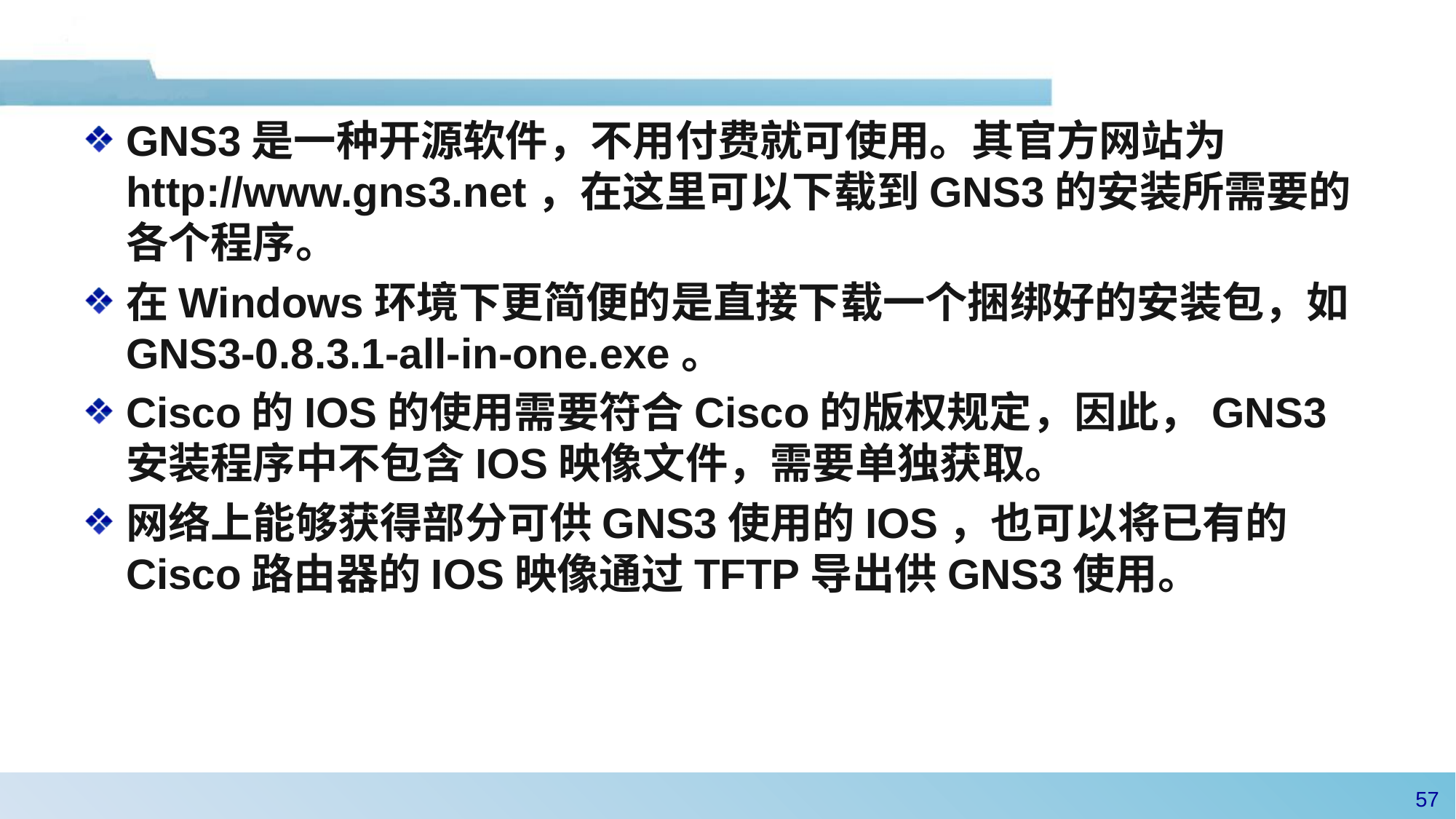

GNS3是一种开源软件，不用付费就可使用。其官方网站为http://www.gns3.net，在这里可以下载到GNS3的安装所需要的各个程序。
在Windows环境下更简便的是直接下载一个捆绑好的安装包，如GNS3-0.8.3.1-all-in-one.exe。
Cisco的IOS的使用需要符合Cisco的版权规定，因此，GNS3安装程序中不包含IOS映像文件，需要单独获取。
网络上能够获得部分可供GNS3使用的IOS，也可以将已有的Cisco路由器的IOS映像通过TFTP导出供GNS3使用。
57